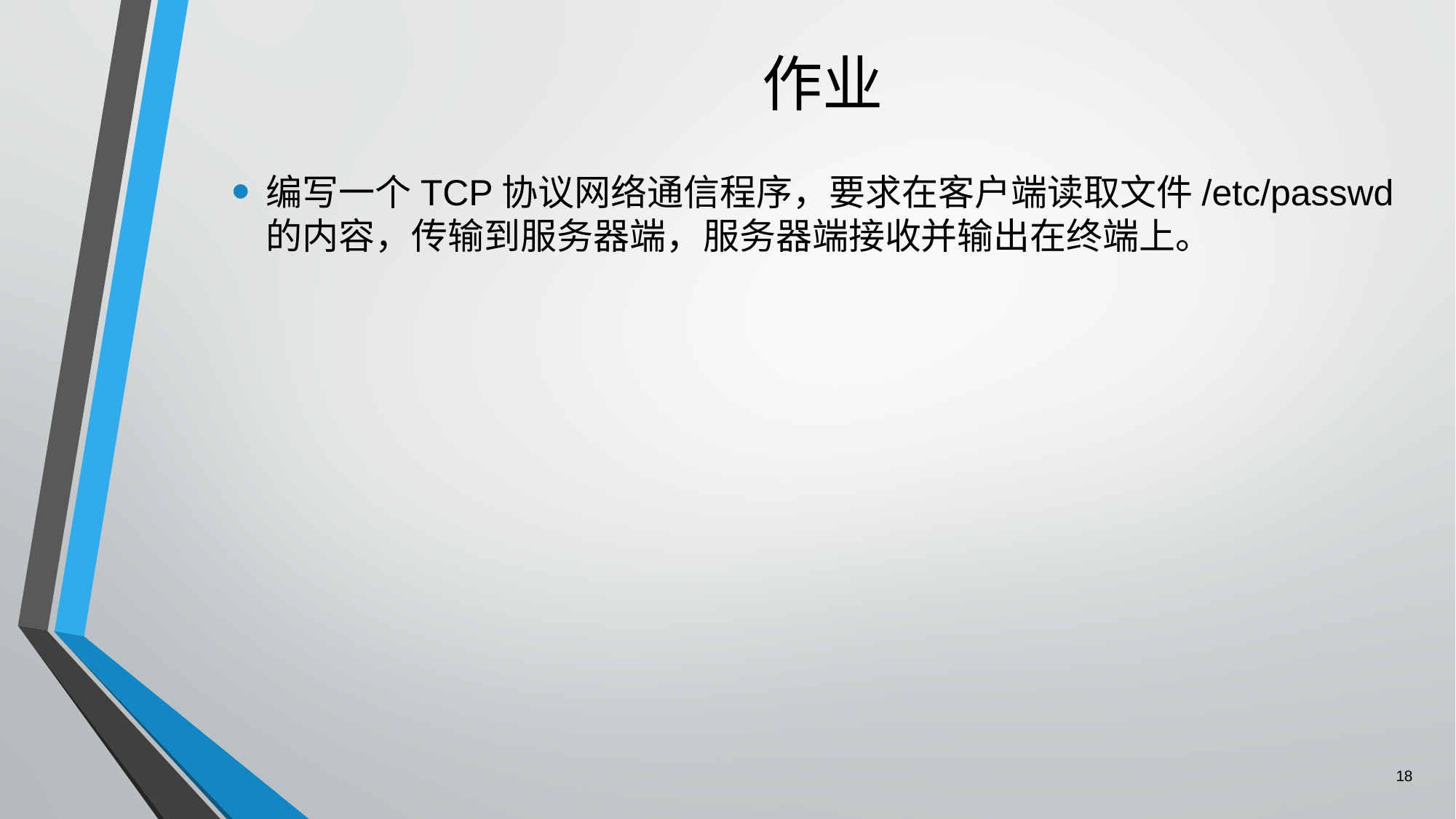

# 作业
编写一个TCP协议网络通信程序，要求在客户端读取文件/etc/passwd的内容，传输到服务器端，服务器端接收并输出在终端上。
18